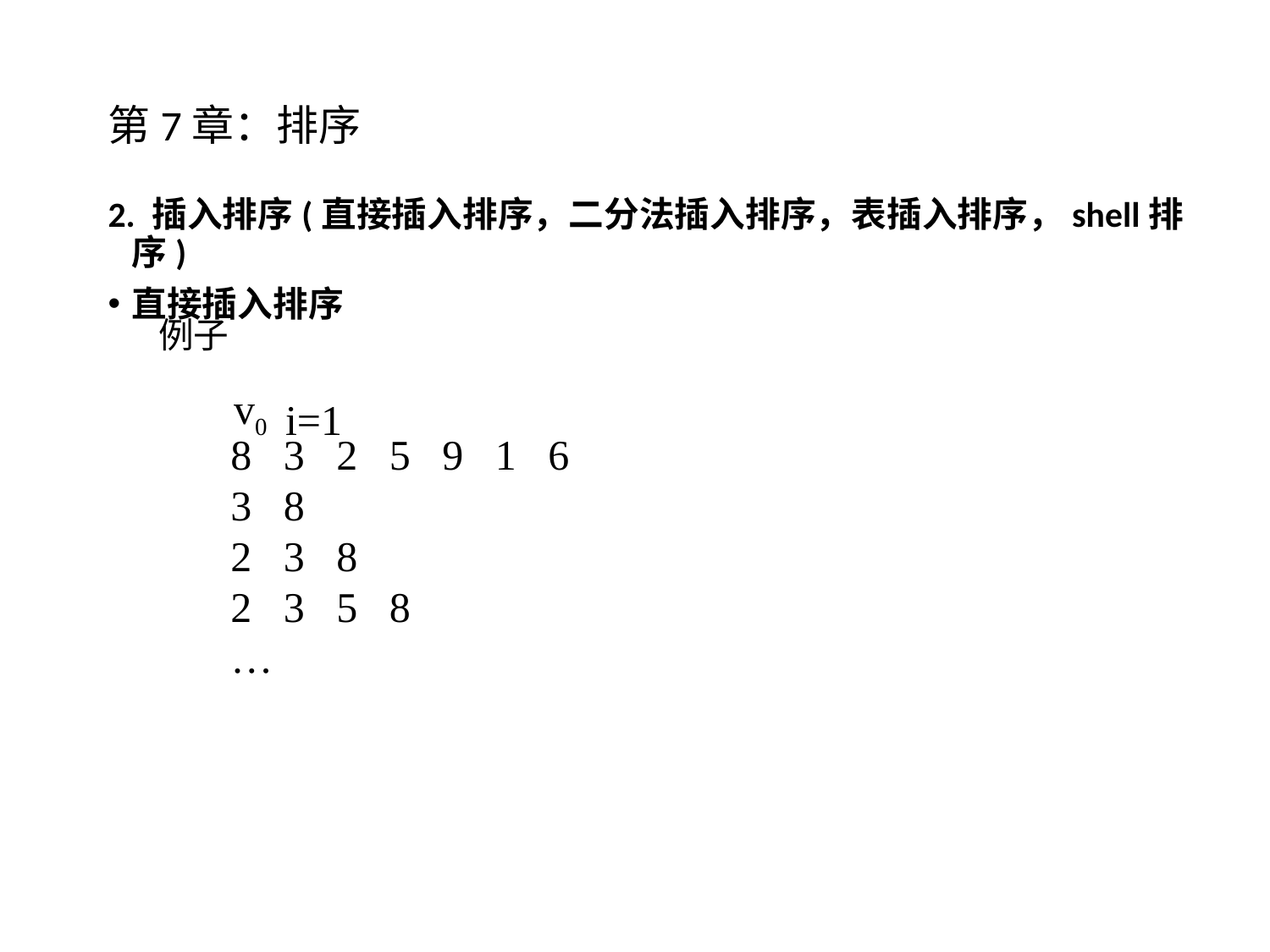

# 第7章：排序
2. 插入排序(直接插入排序，二分法插入排序，表插入排序，shell排序)
直接插入排序

例子
v0
  i=1
8   3   2   5   9   1   6
3   8
2   3   8
2   3   5   8
…